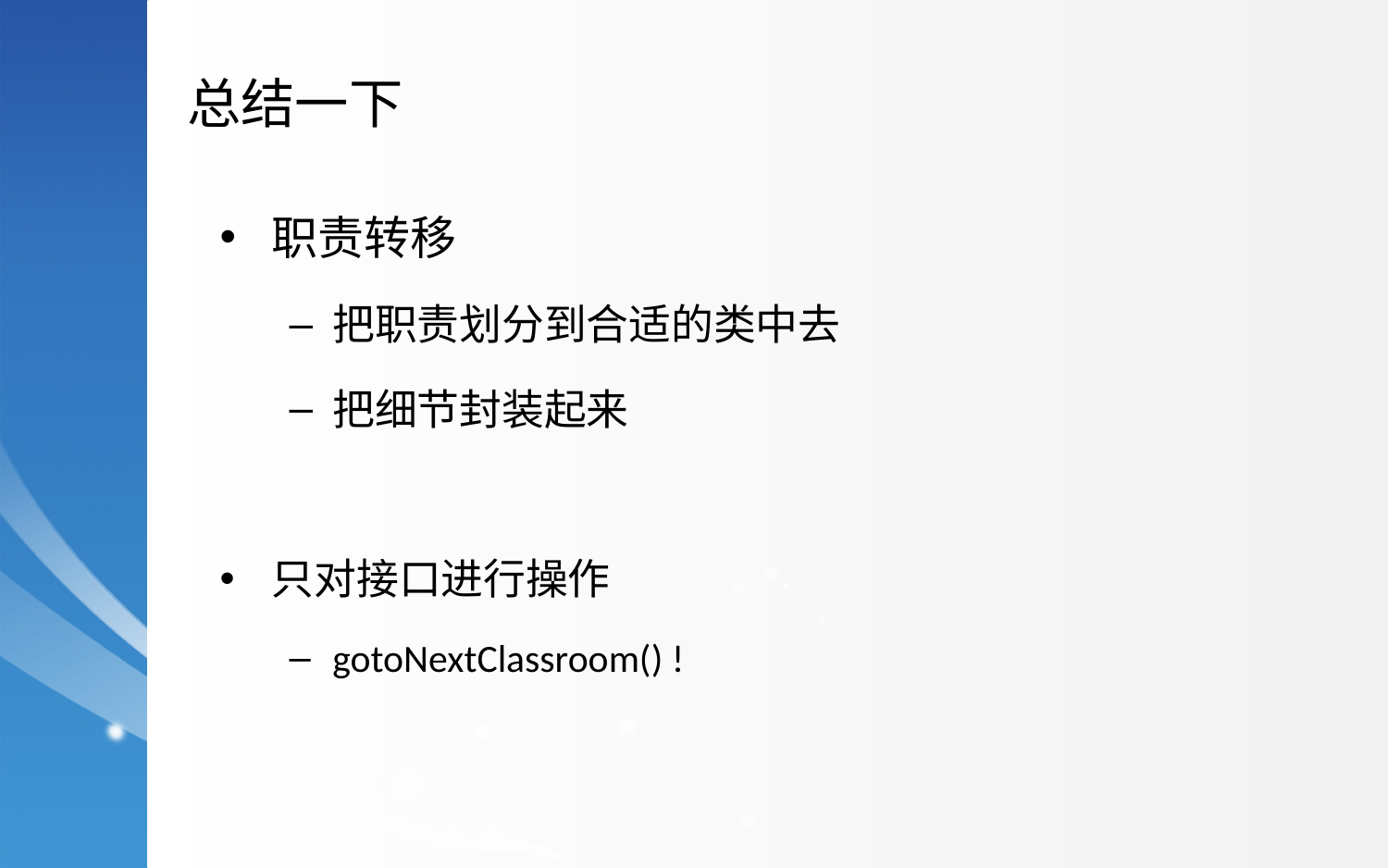

总结一下
职责转移
把职责划分到合适的类中去
把细节封装起来

只对接口进行操作
gotoNextClassroom() !